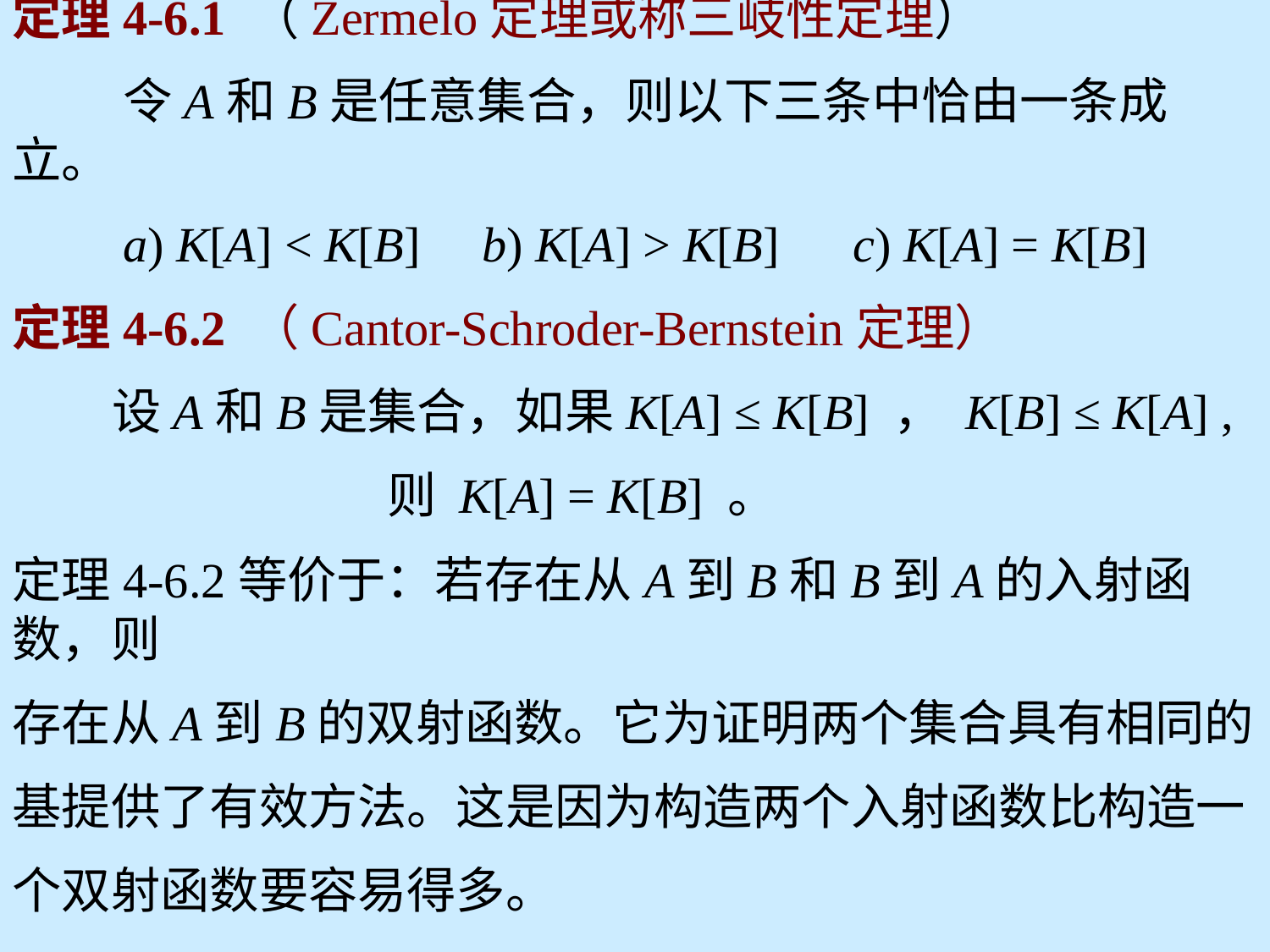

定理4-6.1 （Zermelo定理或称三岐性定理）
         令A和B是任意集合，则以下三条中恰由一条成立。
         a) K[A] < K[B]     b) K[A] > K[B]      c) K[A] = K[B]
定理4-6.2 （Cantor-Schroder-Bernstein定理）
        设A和B是集合，如果K[A] ≤ K[B] ， K[B] ≤ K[A] ,
                                 则 K[A] = K[B] 。
定理4-6.2等价于：若存在从A到B和B到A的入射函数，则
存在从A到B的双射函数。它为证明两个集合具有相同的
基提供了有效方法。这是因为构造两个入射函数比构造一
个双射函数要容易得多。